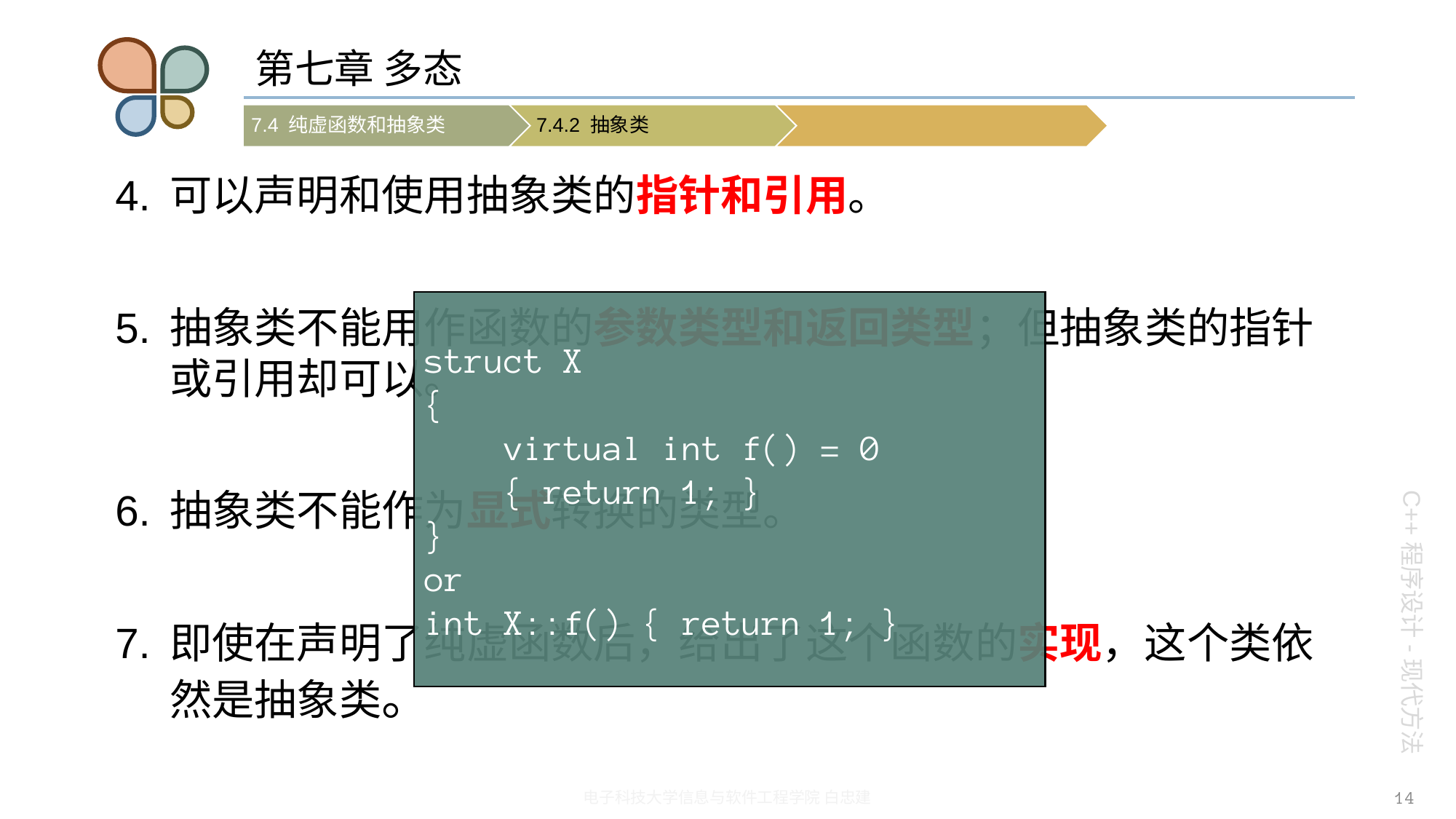

# 第七章 多态
7.4 纯虚函数和抽象类
7.4.2 抽象类

可以声明和使用抽象类的指针和引用。

抽象类不能用作函数的参数类型和返回类型；但抽象类的指针或引用却可以。

抽象类不能作为显式转换的类型。

即使在声明了纯虚函数后，给出了这个函数的实现，这个类依然是抽象类。
struct X
{
    virtual int f() = 0
    { return 1; }
}
or
int X::f() { return 1; }
14